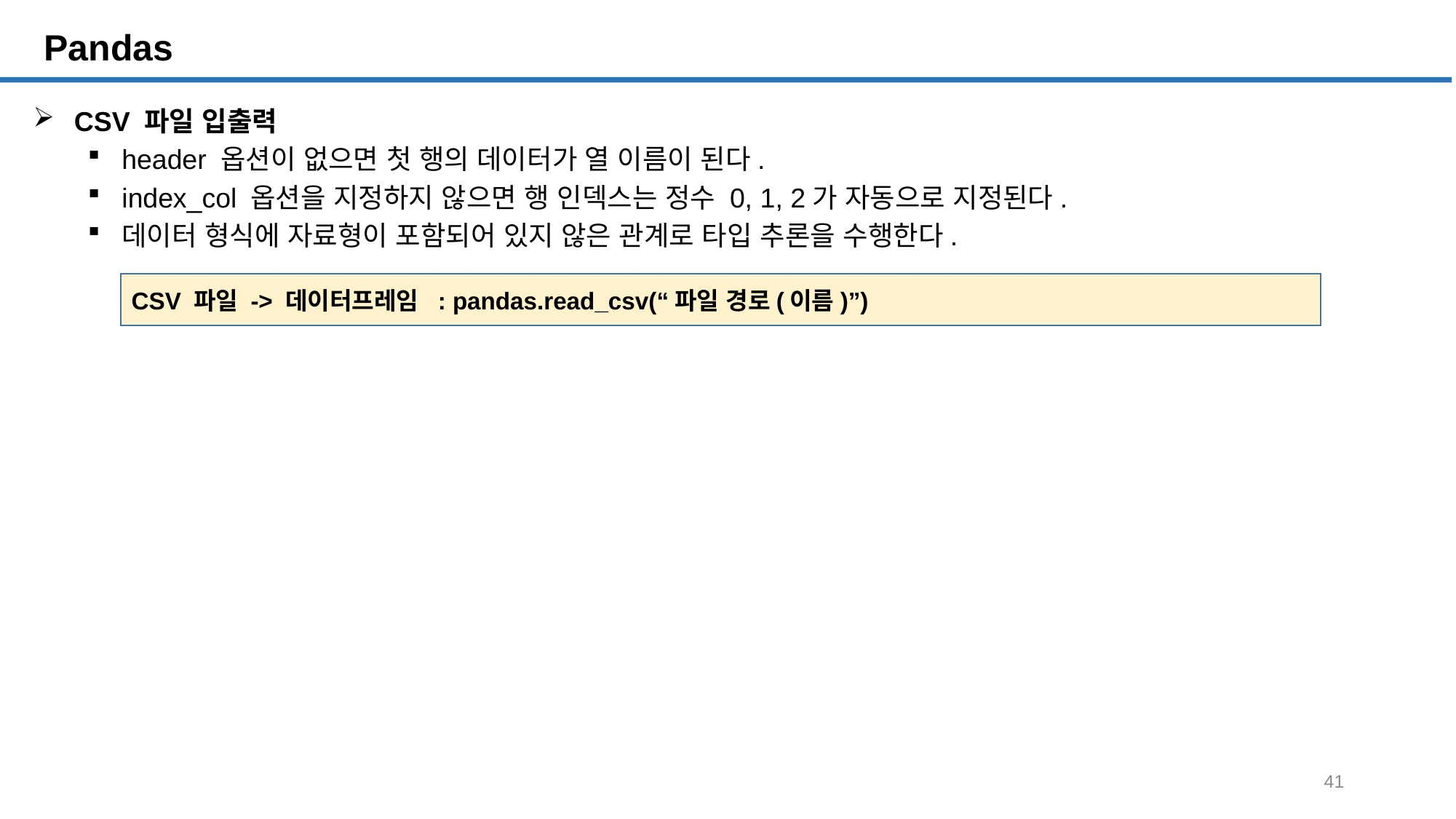

SQL 튜닝 개요
# Pandas

CSV 파일 입출력
header 옵션이 없으면 첫 행의 데이터가 열 이름이 된다.
index_col 옵션을 지정하지 않으면 행 인덱스는 정수 0, 1, 2가 자동으로 지정된다.
데이터 형식에 자료형이 포함되어 있지 않은 관계로 타입 추론을 수행한다.

CSV 파일 -> 데이터프레임  : pandas.read_csv(“파일 경로(이름)”)
41